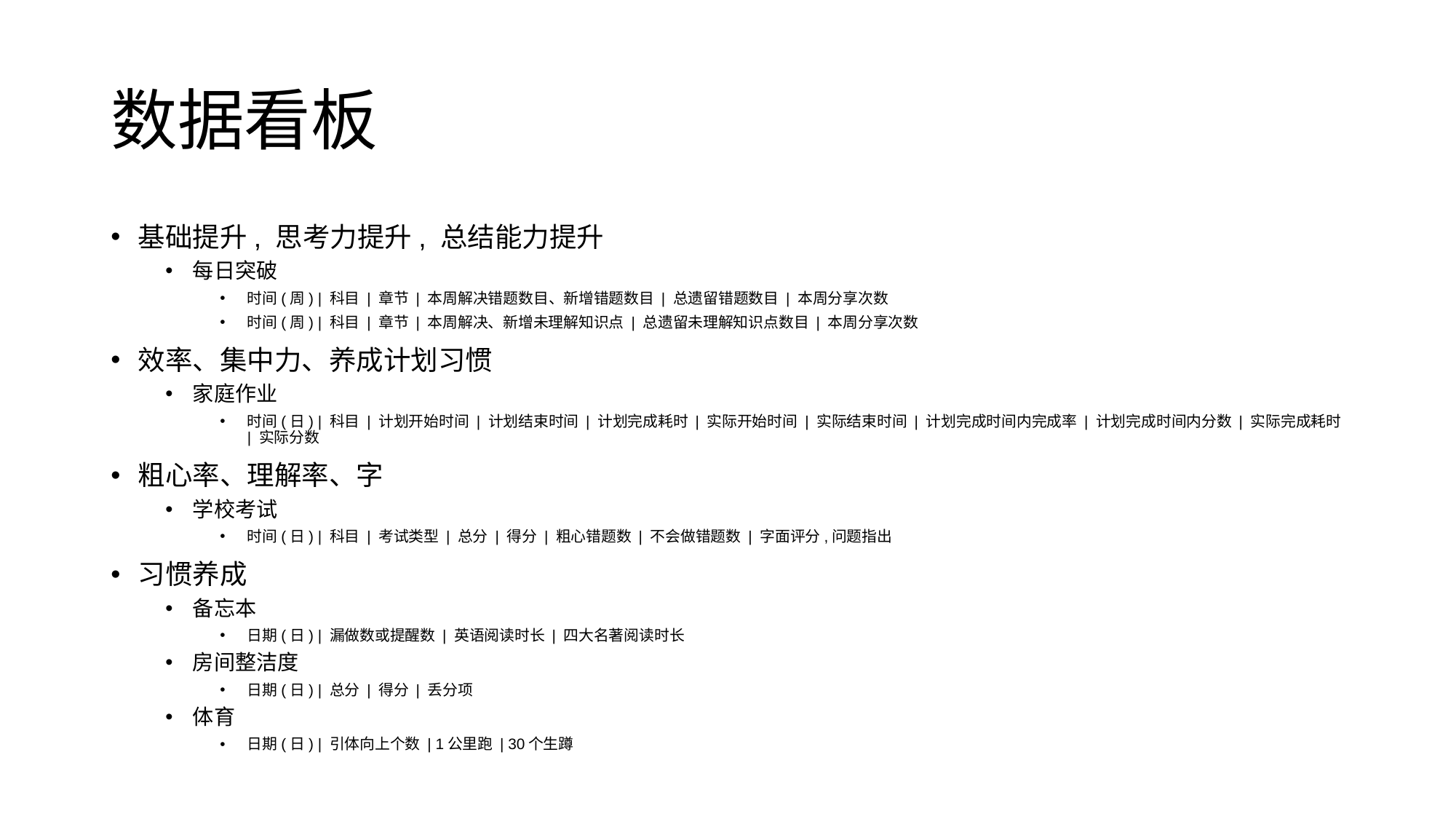

# 数据看板
基础提升, 思考力提升, 总结能力提升
每日突破
时间(周) | 科目 | 章节 | 本周解决错题数目、新增错题数目 | 总遗留错题数目 | 本周分享次数
时间(周) | 科目 | 章节 | 本周解决、新增未理解知识点 | 总遗留未理解知识点数目 | 本周分享次数
效率、集中力、养成计划习惯
家庭作业
时间(日) | 科目 | 计划开始时间 | 计划结束时间 | 计划完成耗时 | 实际开始时间 | 实际结束时间 | 计划完成时间内完成率 | 计划完成时间内分数 | 实际完成耗时 | 实际分数
粗心率、理解率、字
学校考试
时间(日) | 科目 | 考试类型 | 总分 | 得分 | 粗心错题数 | 不会做错题数 | 字面评分,问题指出
习惯养成
备忘本
日期(日) | 漏做数或提醒数 | 英语阅读时长 | 四大名著阅读时长
房间整洁度
日期(日) | 总分 | 得分 | 丢分项
体育
日期(日) | 引体向上个数 | 1公里跑 | 30个生蹲